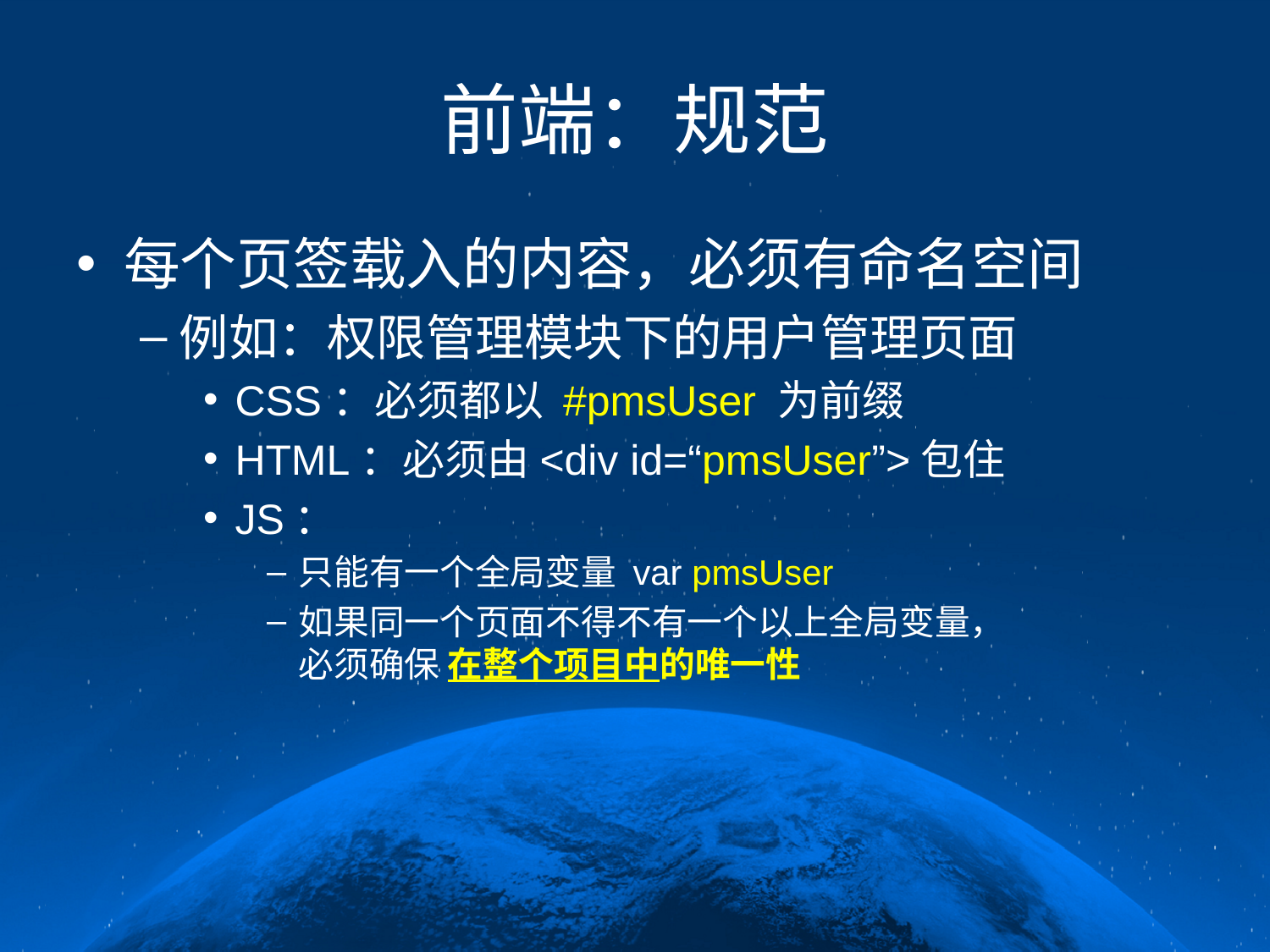

# 前端：规范
每个页签载入的内容，必须有命名空间
例如：权限管理模块下的用户管理页面
CSS：必须都以 #pmsUser 为前缀
HTML：必须由<div id=“pmsUser”>包住
JS：
只能有一个全局变量 var pmsUser
如果同一个页面不得不有一个以上全局变量，
必须确保 在整个项目中的唯一性